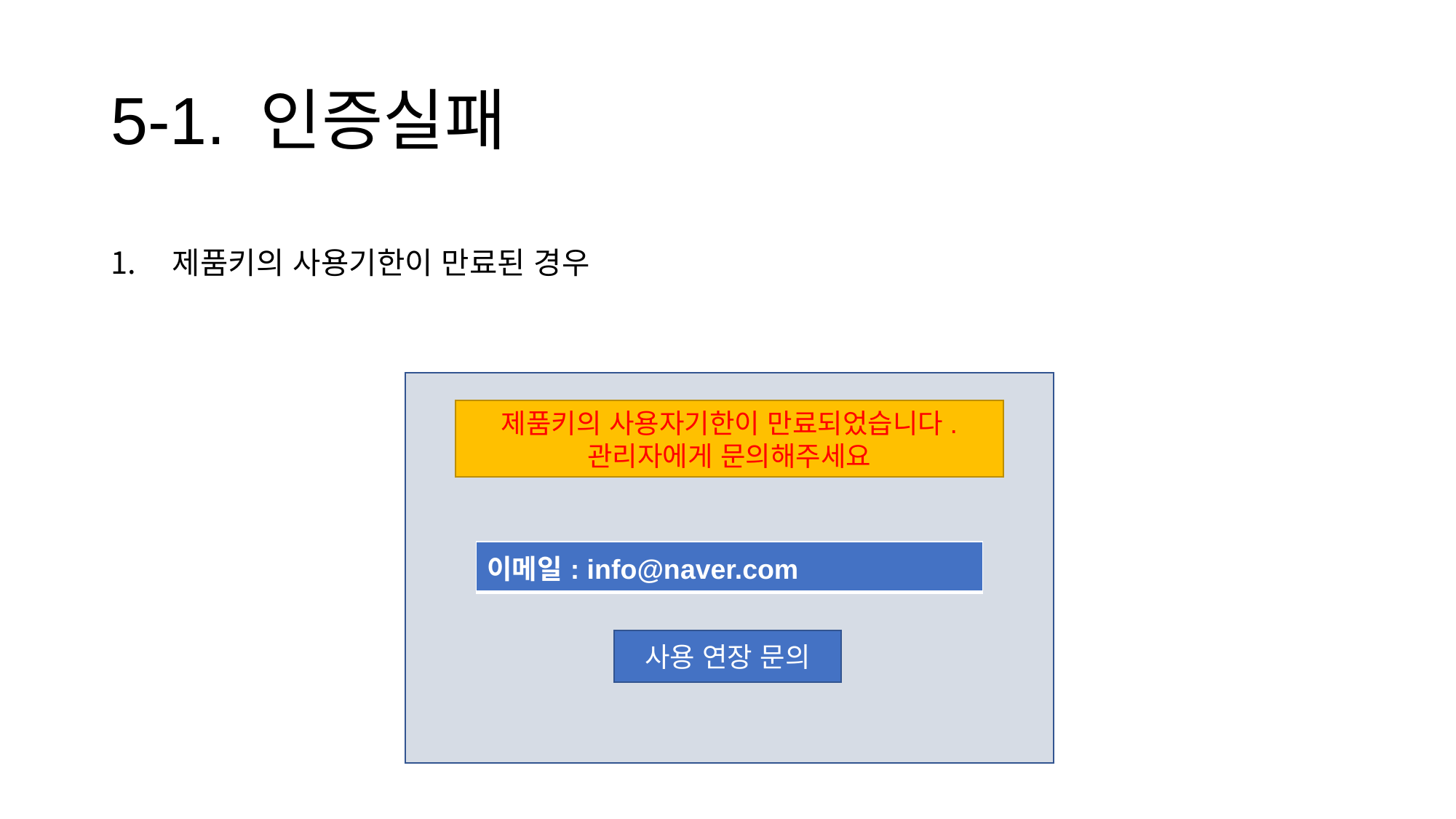

# 5-1. 인증실패

제품키의 사용기한이 만료된 경우

제품키의 사용자기한이 만료되었습니다.
관리자에게 문의해주세요
| 이메일: info@naver.com |
| --- |
사용 연장 문의